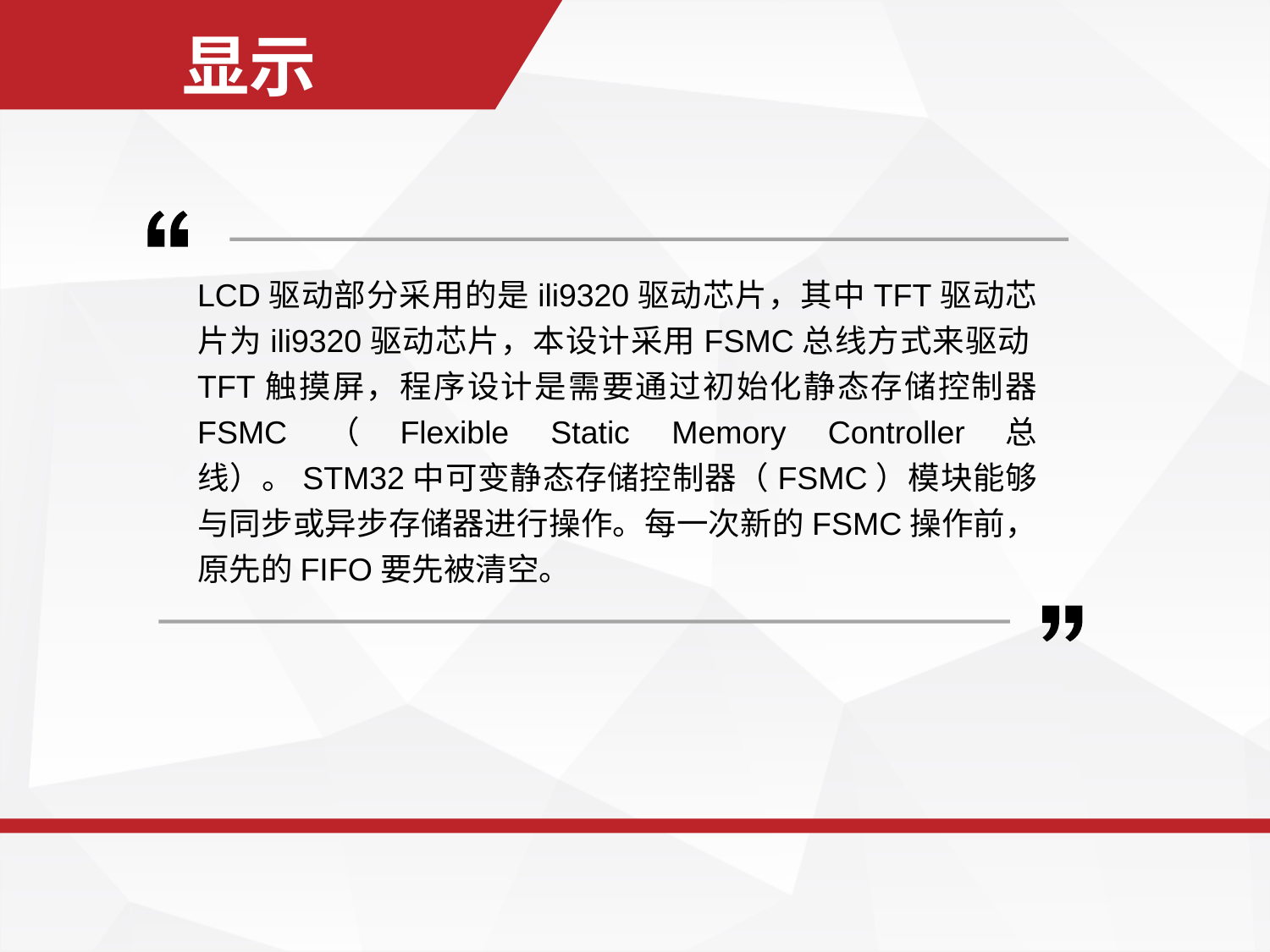

# 显示

LCD驱动部分采用的是ili9320驱动芯片，其中TFT驱动芯片为ili9320驱动芯片，本设计采用FSMC总线方式来驱动TFT触摸屏，程序设计是需要通过初始化静态存储控制器 FSMC（Flexible Static Memory Controller总线）。STM32中可变静态存储控制器（FSMC）模块能够与同步或异步存储器进行操作。每一次新的FSMC操作前，原先的FIFO要先被清空。